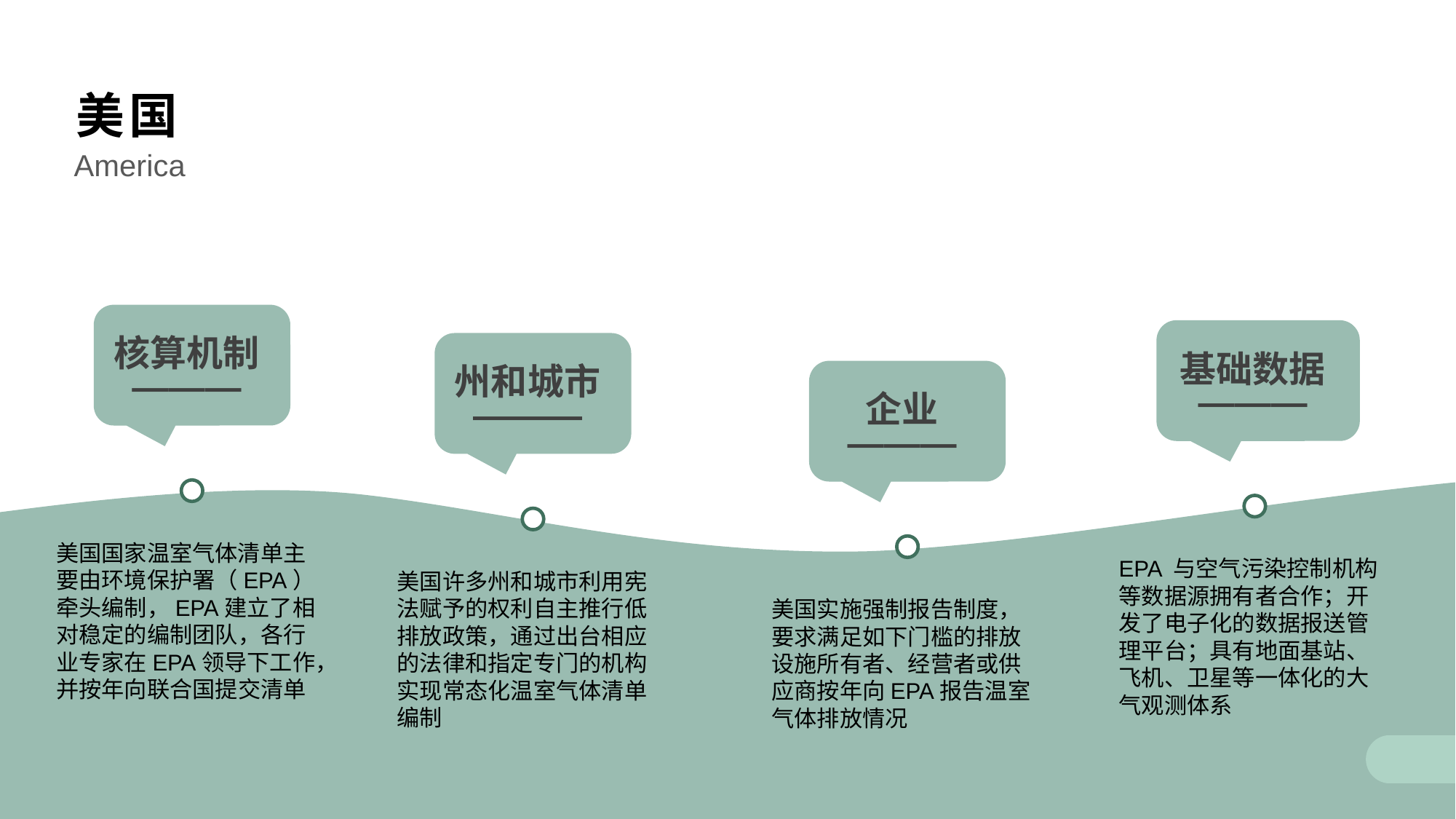

美国
America
核算机制
———
基础数据
———
州和城市
———
企业
———

美国国家温室气体清单主要由环境保护署（EPA）牵头编制，EPA建立了相对稳定的编制团队，各行业专家在EPA领导下工作，并按年向联合国提交清单

EPA 与空气污染控制机构等数据源拥有者合作；开发了电子化的数据报送管理平台；具有地面基站、飞机、卫星等一体化的大气观测体系
美国许多州和城市利用宪法赋予的权利自主推行低排放政策，通过出台相应的法律和指定专门的机构实现常态化温室气体清单编制
美国实施强制报告制度，要求满足如下门槛的排放设施所有者、经营者或供应商按年向EPA报告温室气体排放情况

10